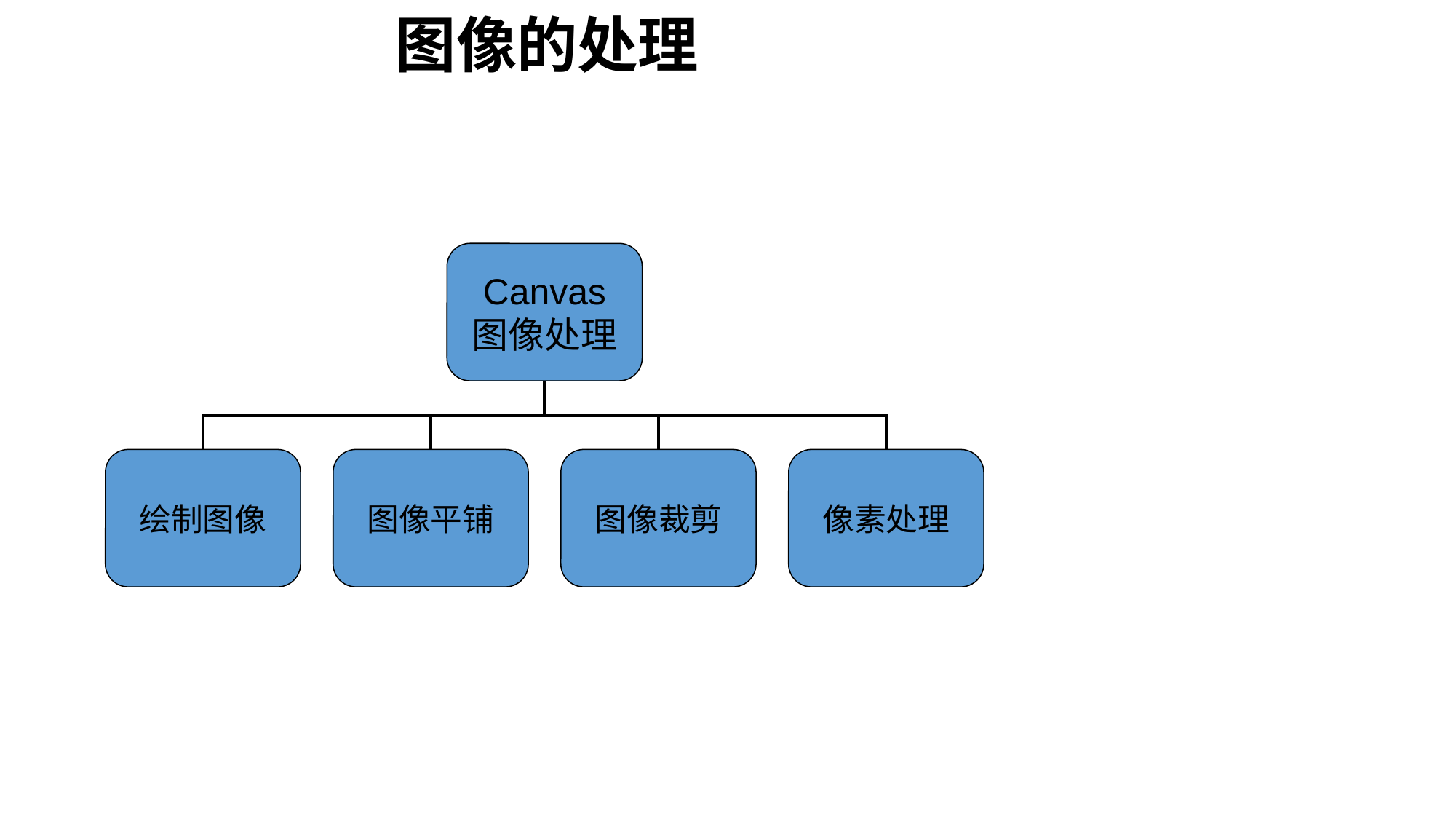

图像的处理

Canvas
图像处理
绘制图像
图像平铺
图像裁剪
像素处理